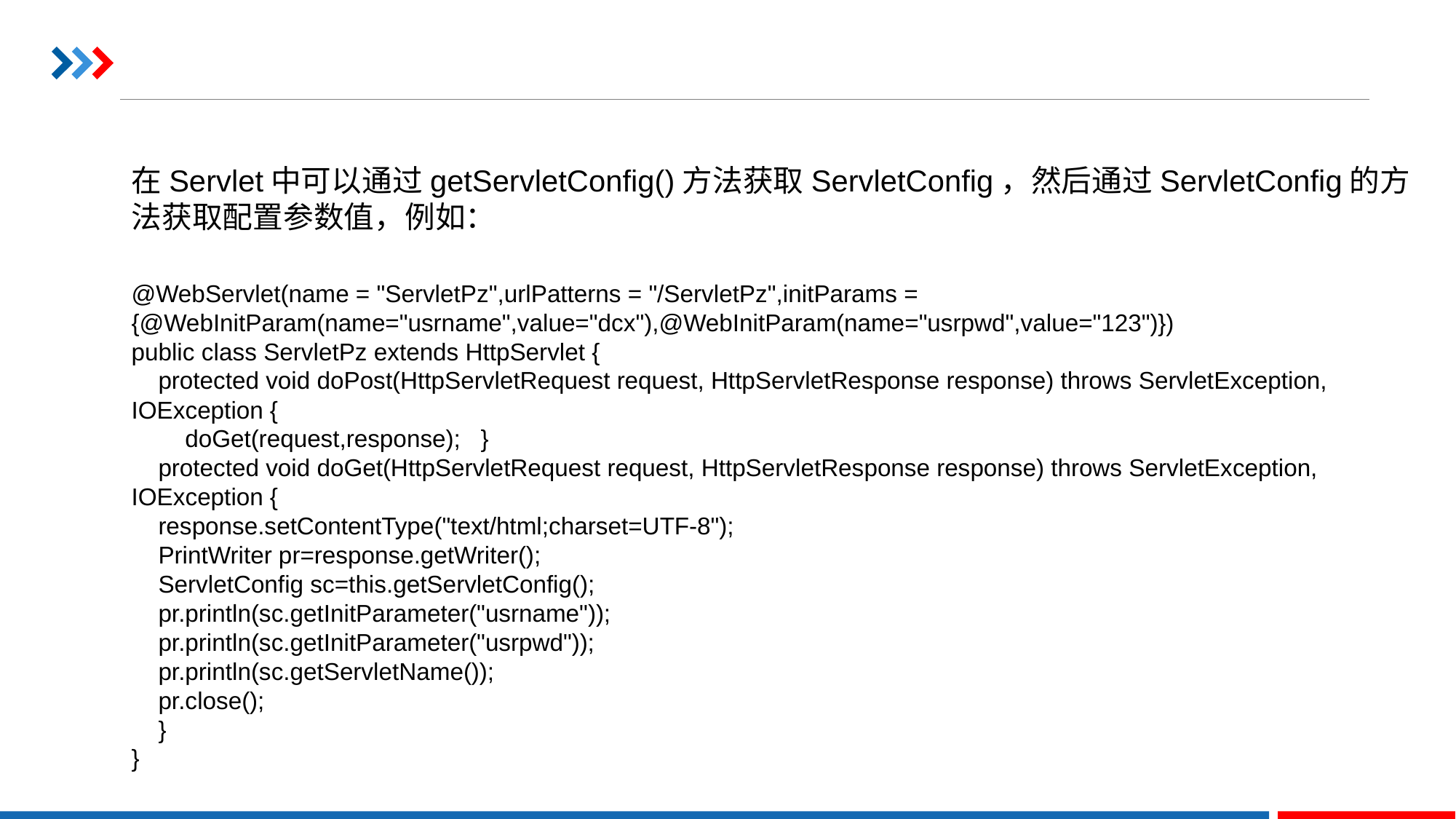

在Servlet中可以通过getServletConfig()方法获取ServletConfig，然后通过ServletConfig的方法获取配置参数值，例如：
@WebServlet(name = "ServletPz",urlPatterns = "/ServletPz",initParams =        {@WebInitParam(name="usrname",value="dcx"),@WebInitParam(name="usrpwd",value="123")})
public class ServletPz extends HttpServlet {
    protected void doPost(HttpServletRequest request, HttpServletResponse response) throws ServletException, IOException {
        doGet(request,response);   }
    protected void doGet(HttpServletRequest request, HttpServletResponse response) throws ServletException, IOException {
    response.setContentType("text/html;charset=UTF-8");
    PrintWriter pr=response.getWriter();
    ServletConfig sc=this.getServletConfig();
    pr.println(sc.getInitParameter("usrname"));
    pr.println(sc.getInitParameter("usrpwd"));
    pr.println(sc.getServletName());
    pr.close();
    }
}